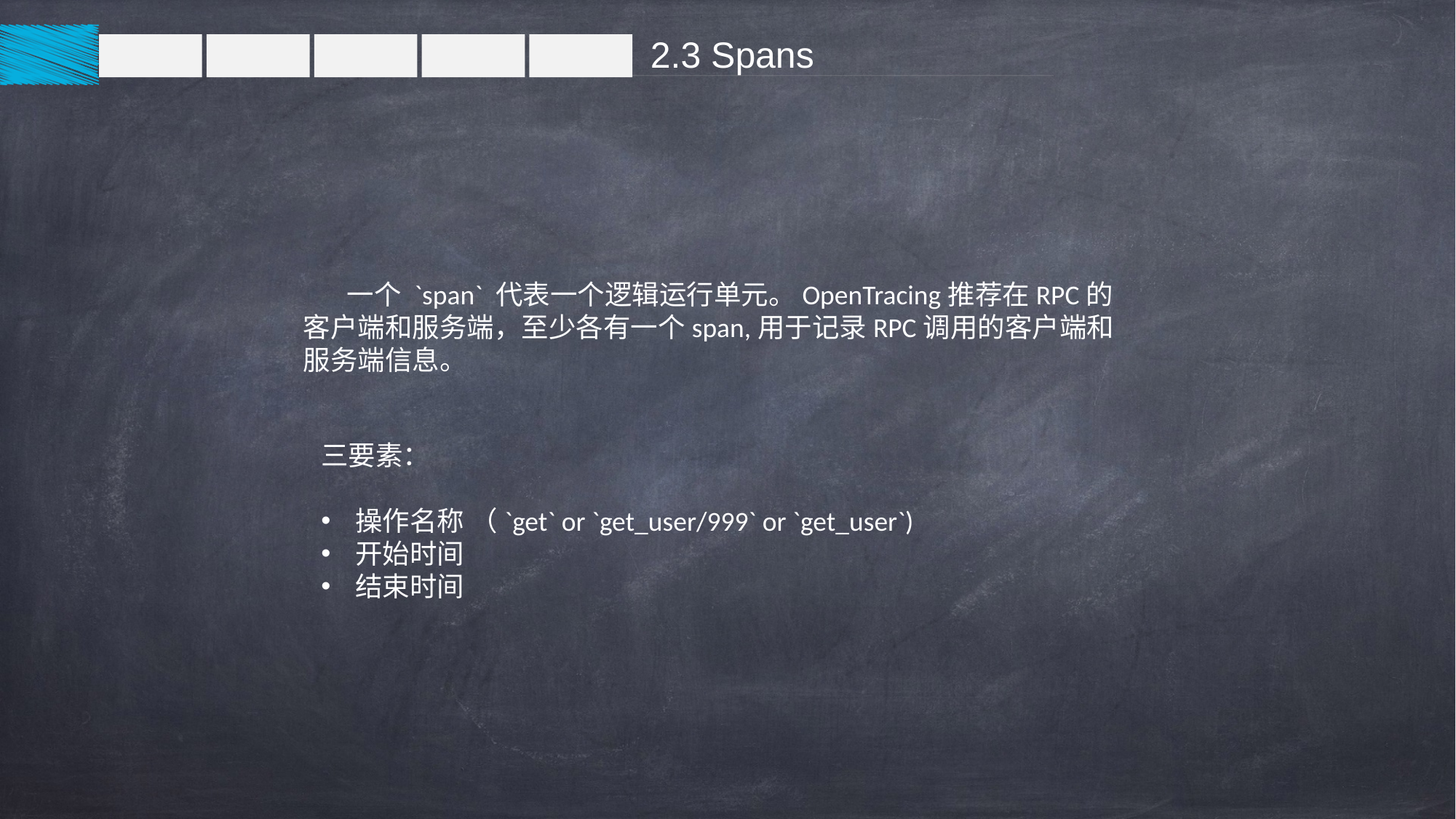

2.3 Spans

      一个 `span` 代表一个逻辑运行单元。OpenTracing推荐在RPC的客户端和服务端，至少各有一个span,用于记录RPC调用的客户端和服务端信息。
三要素：

操作名称 （`get` or `get_user/999` or `get_user`)
开始时间
结束时间